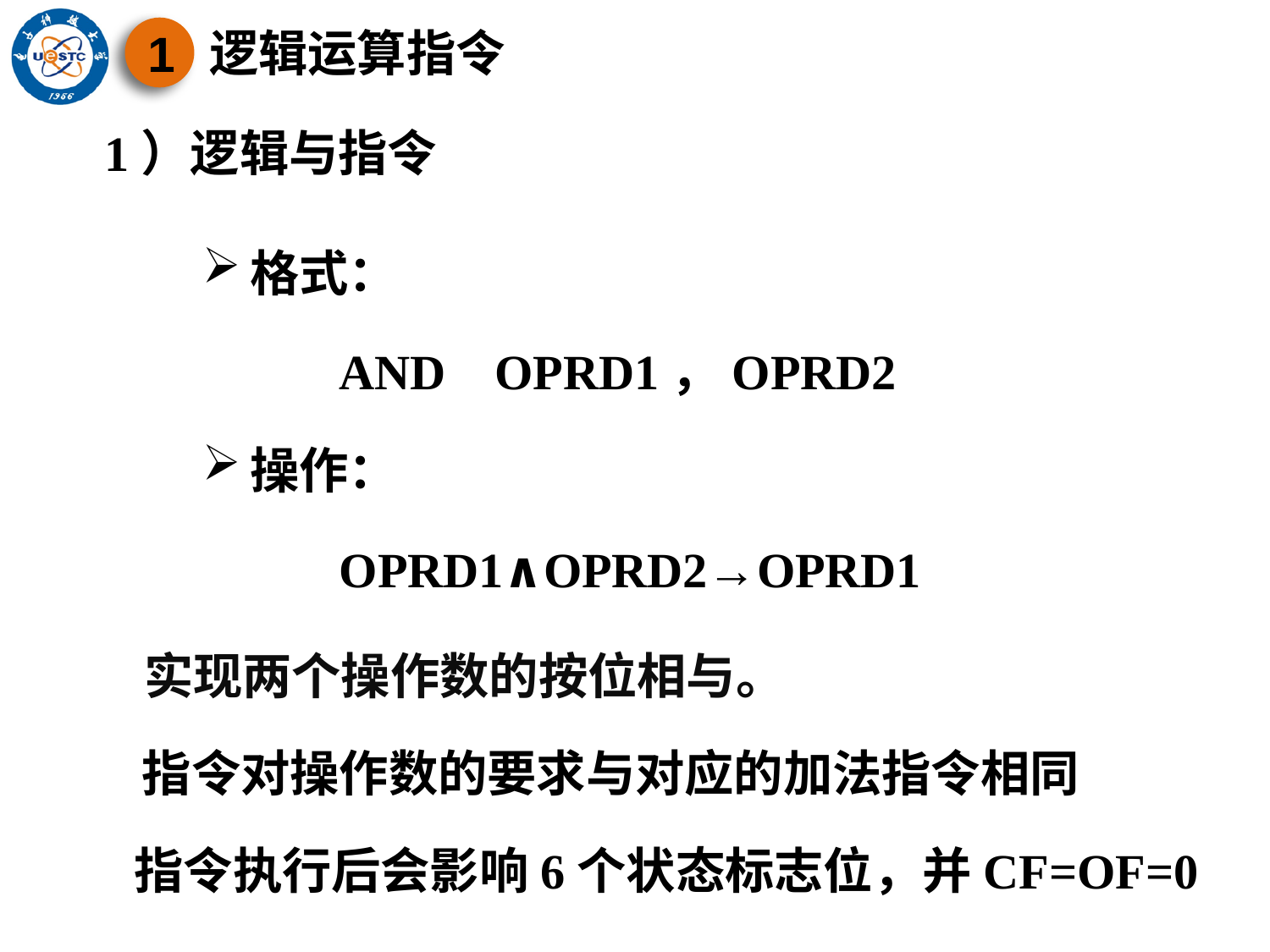

逻辑运算指令
1
1）逻辑与指令
格式：
      AND    OPRD1，OPRD2
操作：
      OPRD1∧OPRD2→OPRD1
实现两个操作数的按位相与。
指令对操作数的要求与对应的加法指令相同
指令执行后会影响6个状态标志位，并CF=OF=0